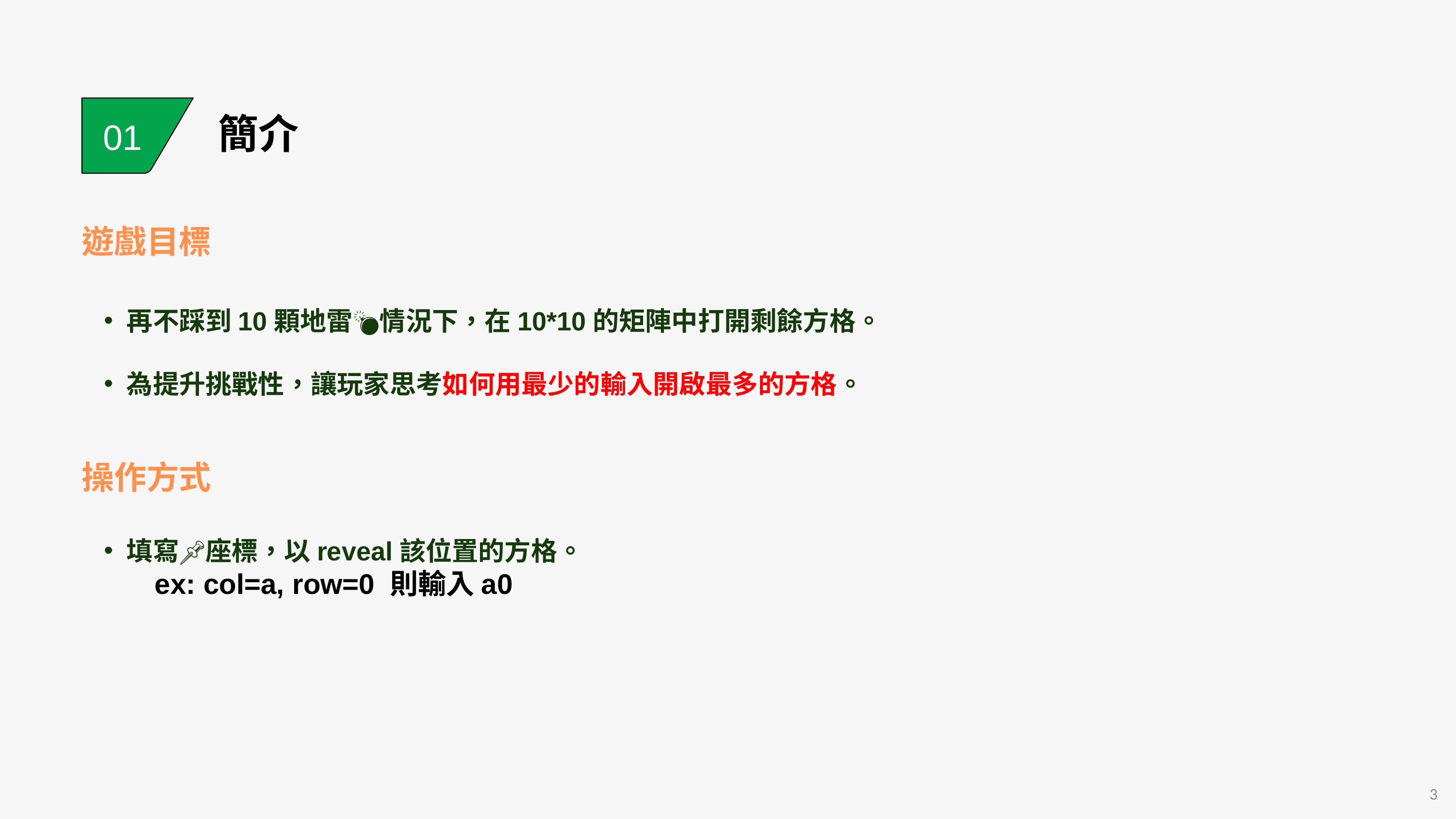

簡介
01
遊戲目標
再不踩到10顆地雷💣情況下，在10*10的矩陣中打開剩餘方格。
為提升挑戰性，讓玩家思考如何用最少的輸入開啟最多的方格。
操作方式
填寫📌座標，以reveal該位置的方格。
ex: col=a, row=0 則輸入a0
3